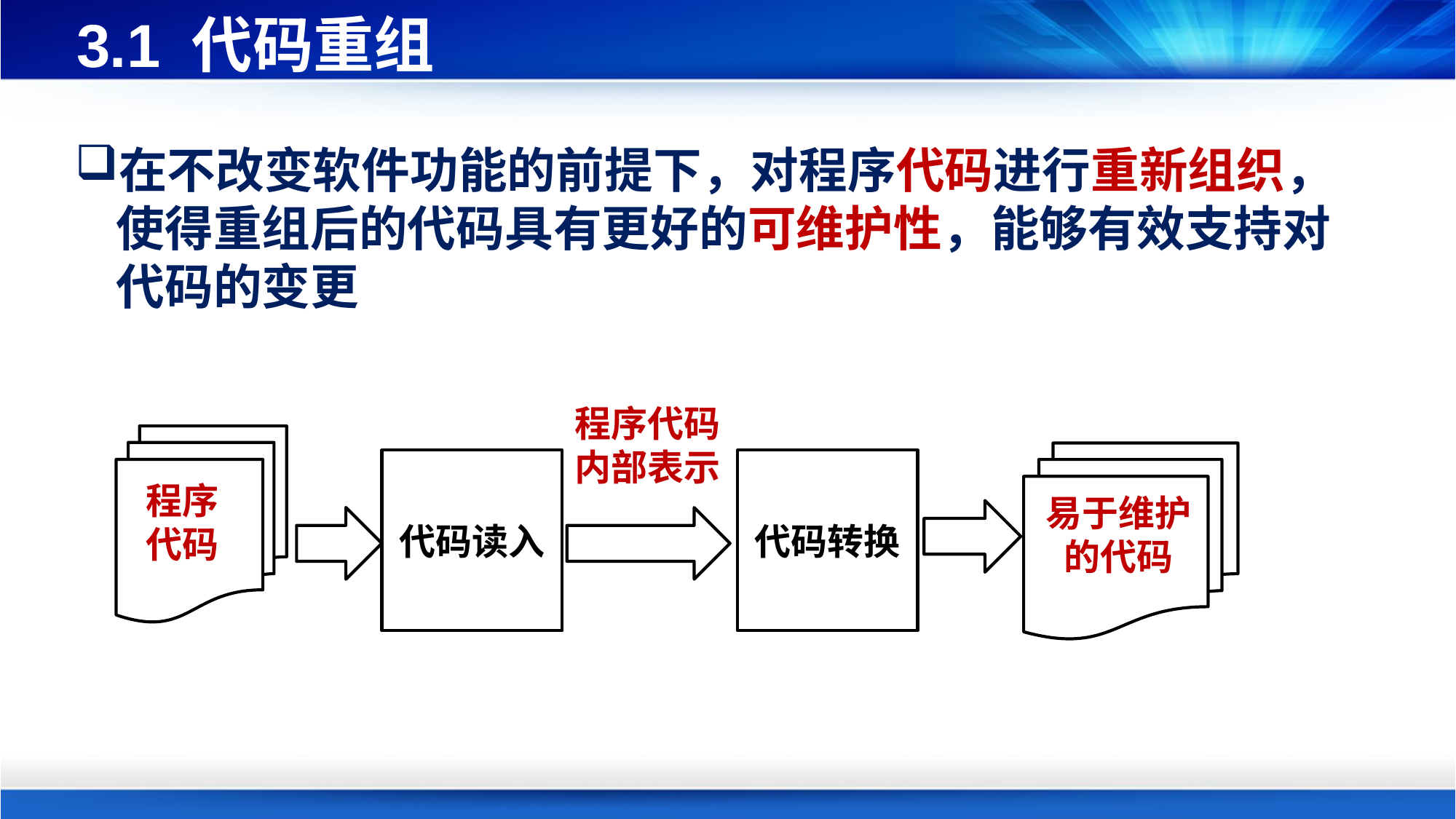

# 3.1 代码重组
在不改变软件功能的前提下，对程序代码进行重新组织，使得重组后的代码具有更好的可维护性，能够有效支持对代码的变更

程序代码内部表示

代码读入
代码转换
程序代码
易于维护的代码